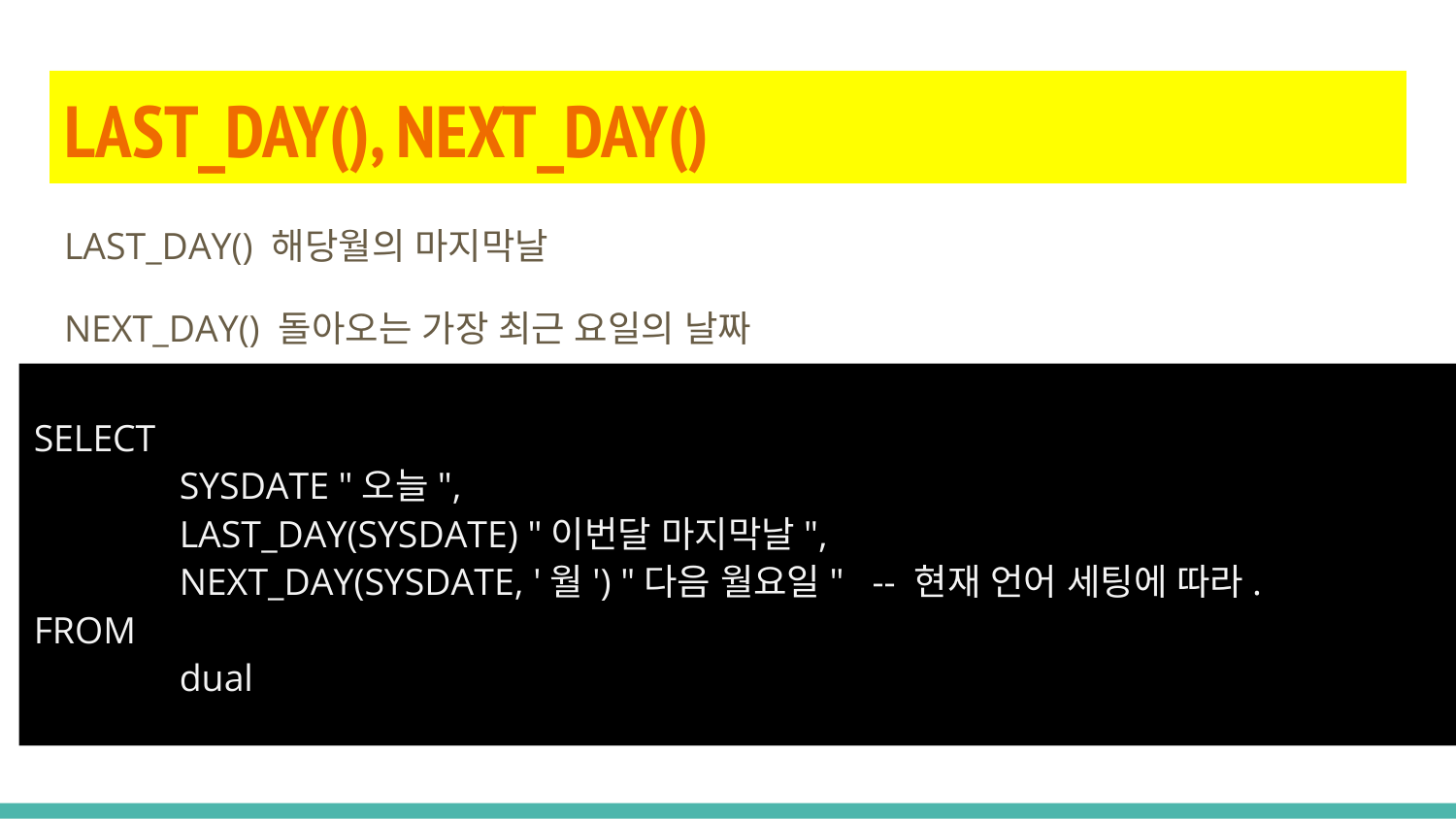

# LAST_DAY(), NEXT_DAY()
LAST_DAY() 해당월의 마지막날
NEXT_DAY() 돌아오는 가장 최근 요일의 날짜

SELECT
	SYSDATE "오늘",
	LAST_DAY(SYSDATE) "이번달 마지막날",
	NEXT_DAY(SYSDATE, '월') "다음 월요일"   -- 현재 언어 세팅에 따라.
FROM
	dual